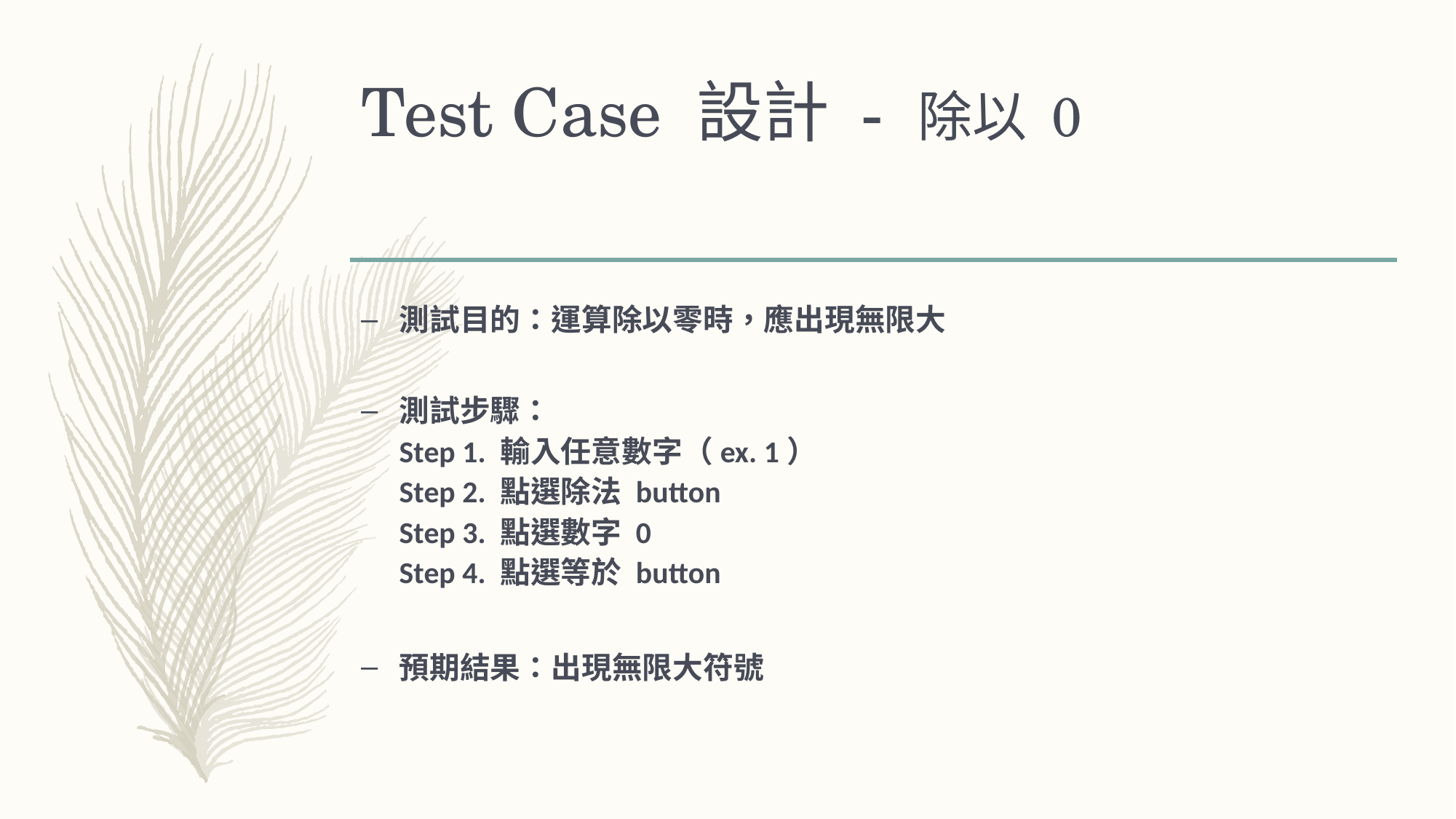

# Test Case 設計 - 除以 0
測試目的：運算除以零時，應出現無限大
測試步驟：
Step 1. 輸入任意數字（ex. 1）
Step 2. 點選除法 button
Step 3. 點選數字 0
Step 4. 點選等於 button
預期結果：出現無限大符號